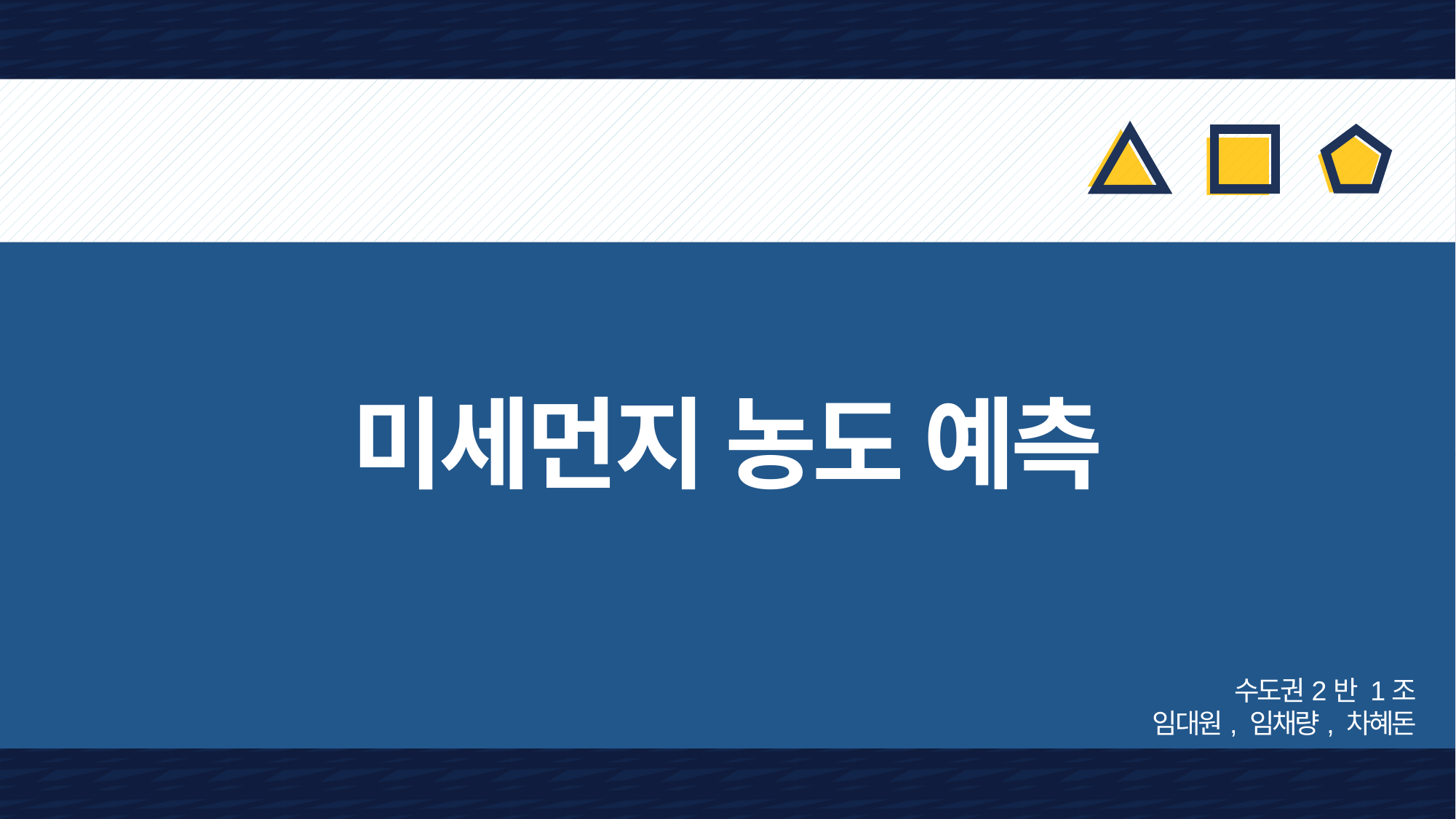

미세먼지 농도 예측
수도권2반 1조
임대원, 임채량, 차혜돈